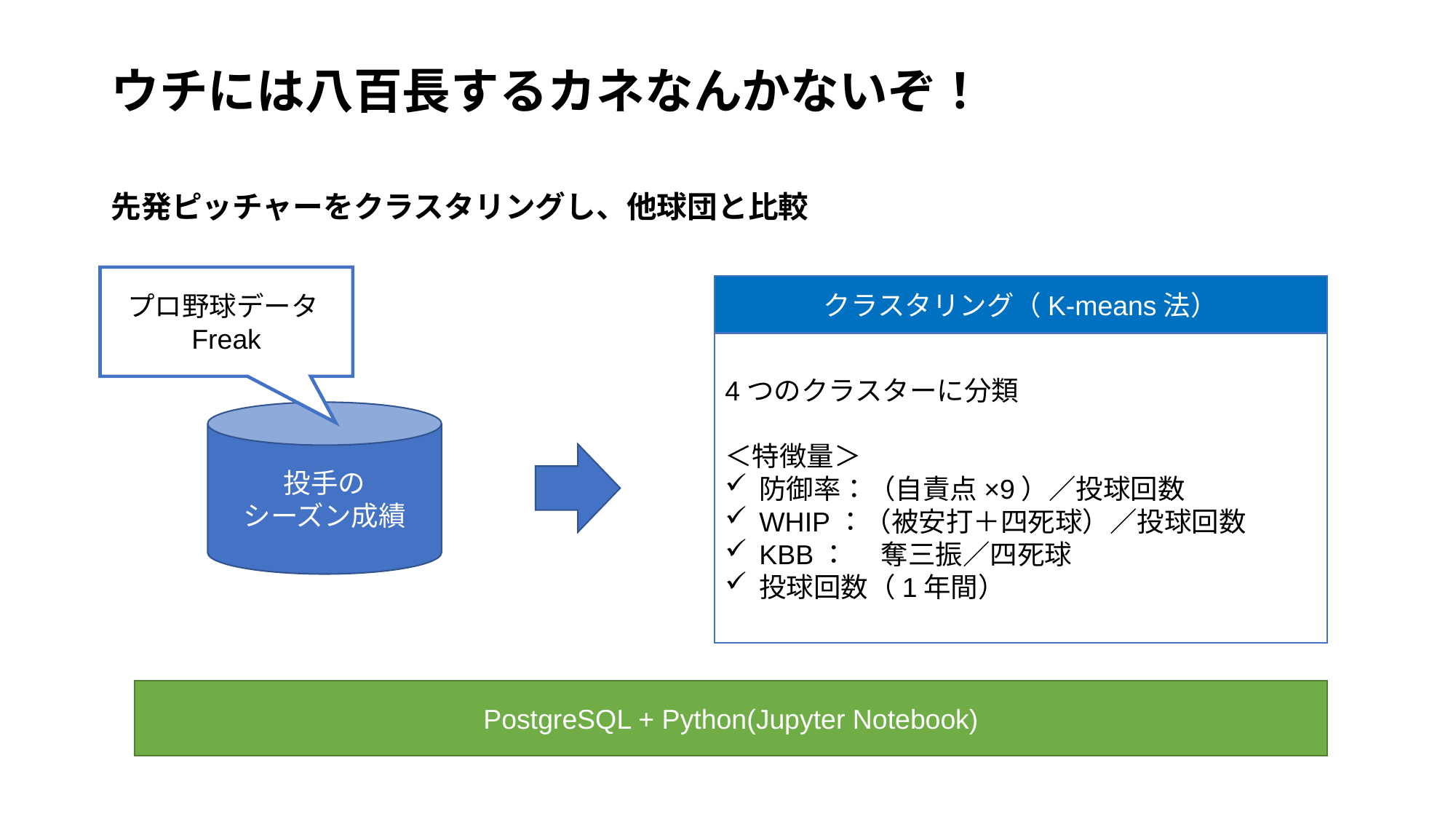

# ウチには八百長するカネなんかないぞ！
先発ピッチャーをクラスタリングし、他球団と比較
プロ野球データFreak
クラスタリング（K-means法）
4つのクラスターに分類

＜特徴量＞
防御率：（自責点×9）／投球回数
WHIP：（被安打＋四死球）／投球回数
KBB：　 奪三振／四死球
投球回数（1年間）
投手の
シーズン成績

PostgreSQL + Python(Jupyter Notebook)